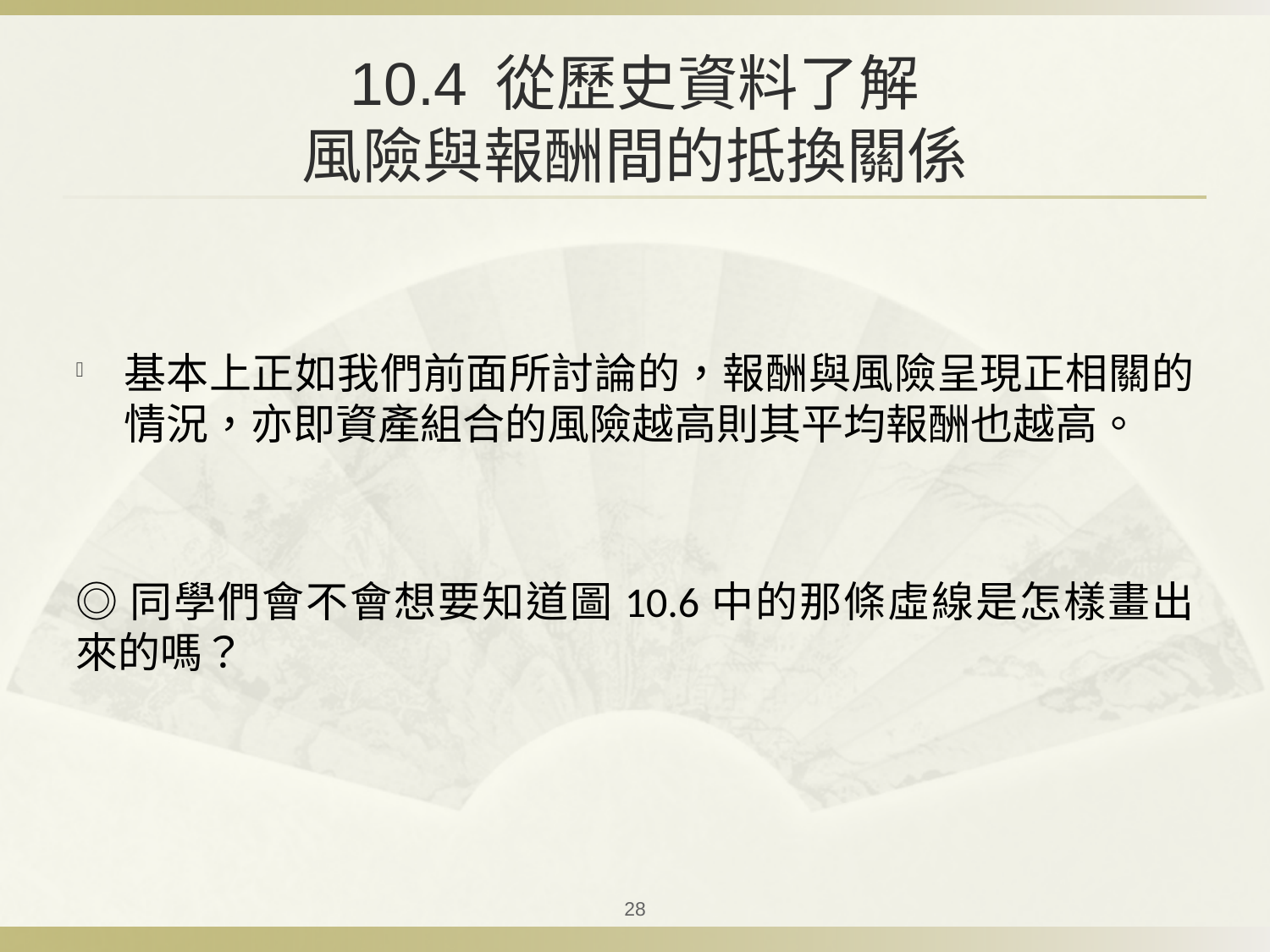

# 10.4 從歷史資料了解 風險與報酬間的抵換關係

基本上正如我們前面所討論的，報酬與風險呈現正相關的情況，亦即資產組合的風險越高則其平均報酬也越高。

◎同學們會不會想要知道圖10.6中的那條虛線是怎樣畫出來的嗎？

28